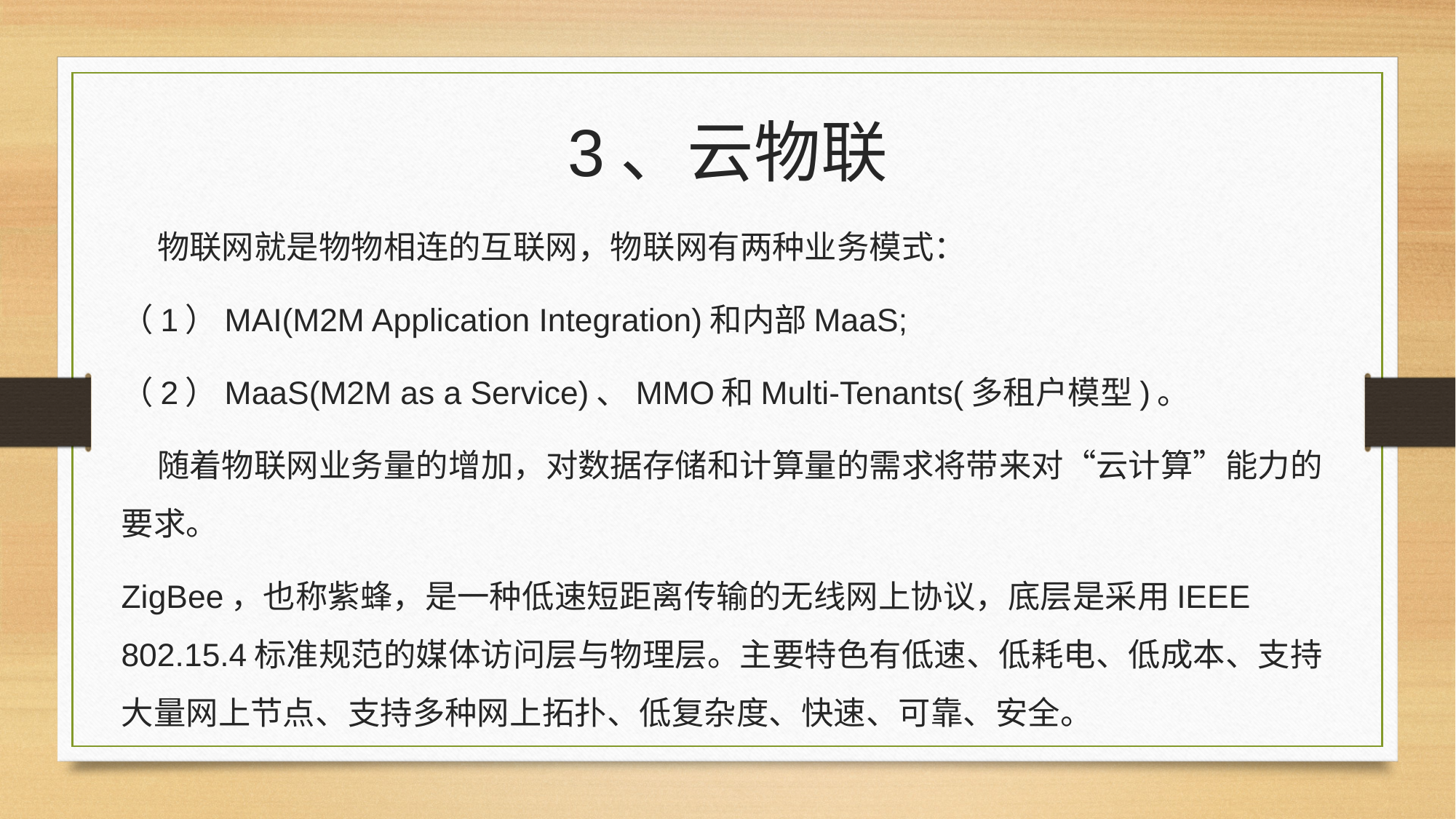

# 3、云物联
    物联网就是物物相连的互联网，物联网有两种业务模式：
（1）MAI(M2M Application Integration)和内部MaaS;
（2）MaaS(M2M as a Service)、MMO和Multi-Tenants(多租户模型)。
    随着物联网业务量的增加，对数据存储和计算量的需求将带来对“云计算”能力的要求。
ZigBee，也称紫蜂，是一种低速短距离传输的无线网上协议，底层是采用IEEE 802.15.4标准规范的媒体访问层与物理层。主要特色有低速、低耗电、低成本、支持大量网上节点、支持多种网上拓扑、低复杂度、快速、可靠、安全。